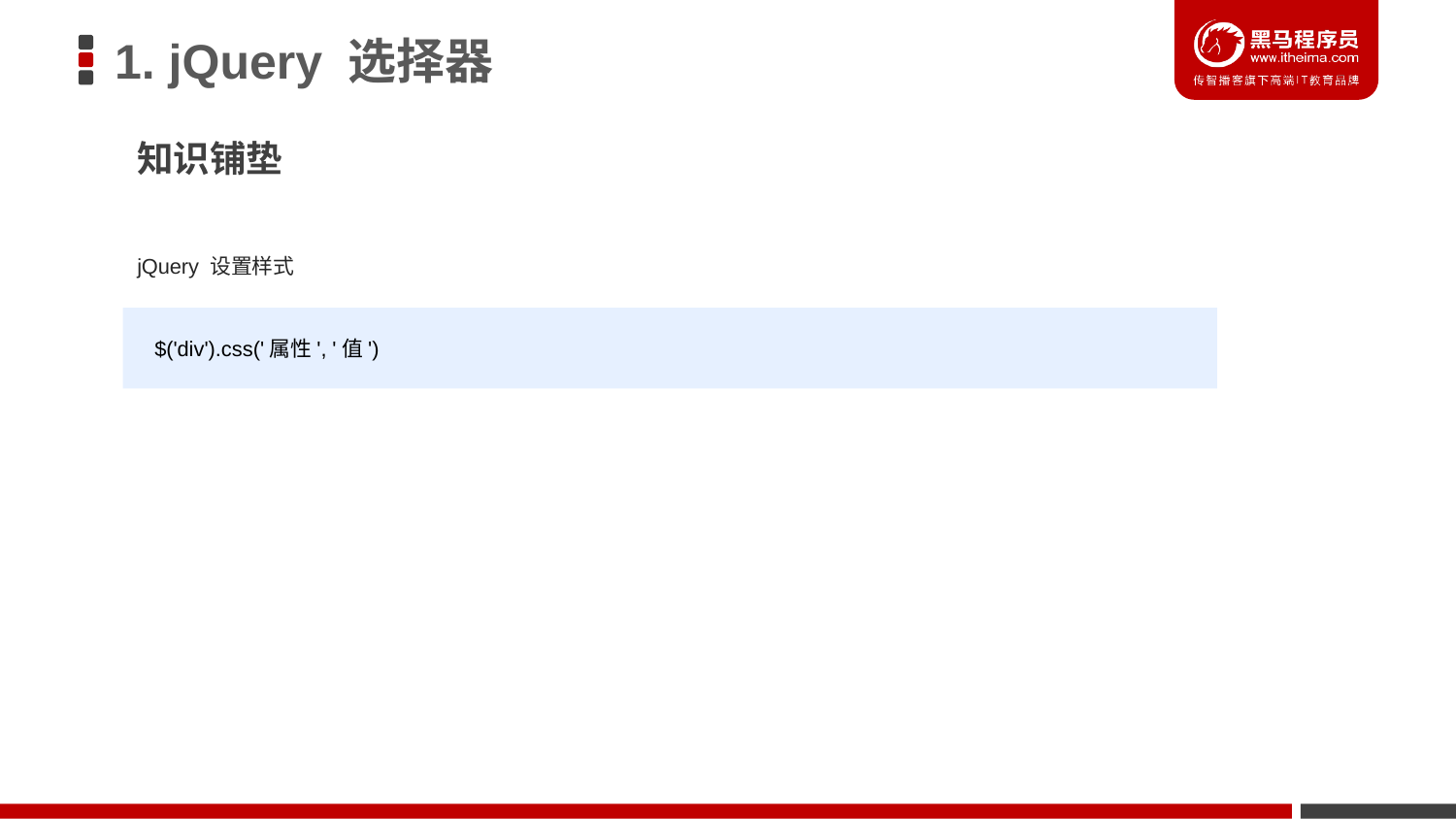

# 1. jQuery 选择器
知识铺垫
jQuery 设置样式
$('div').css('属性', '值')